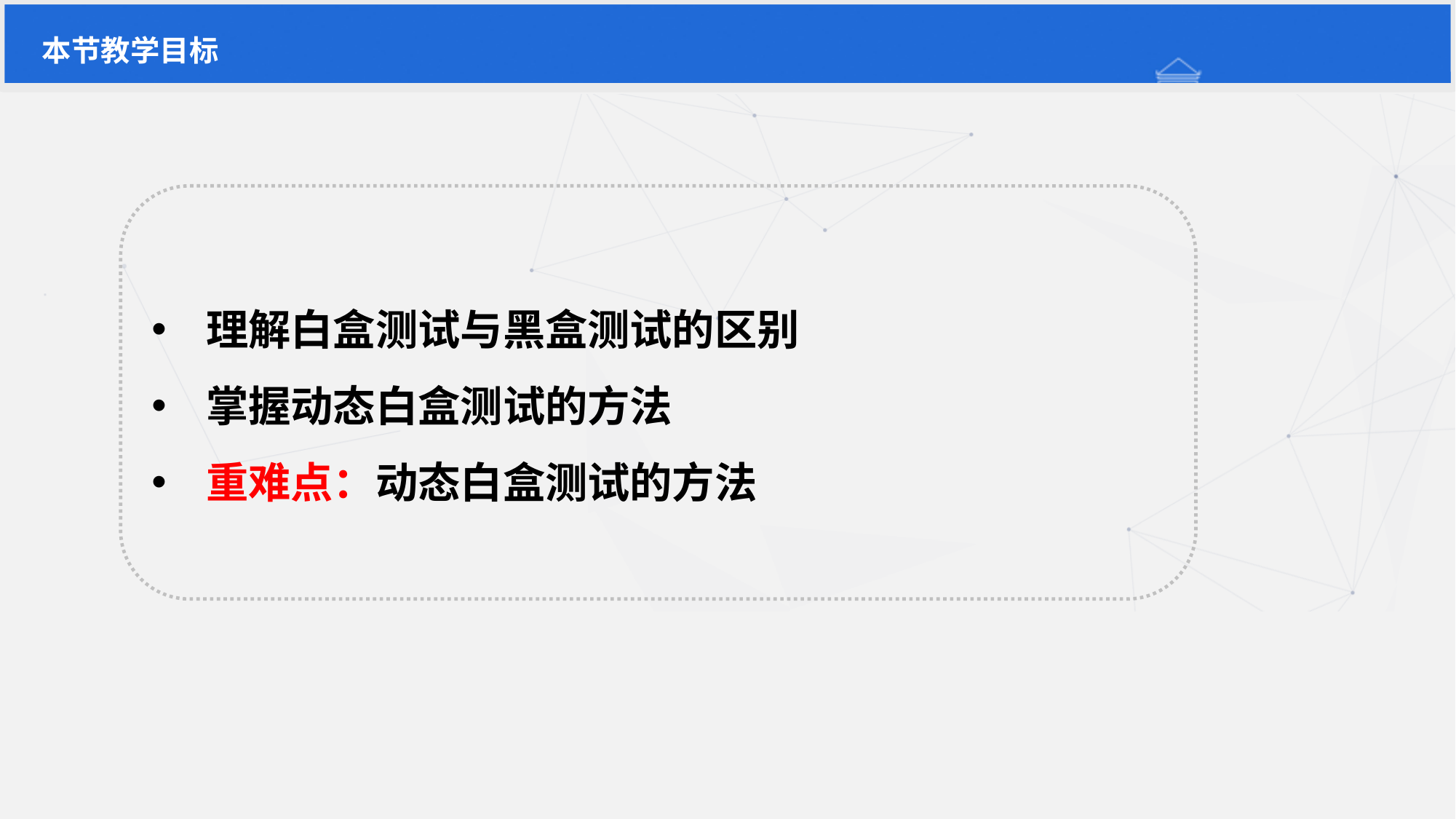

本节教学目标
理解白盒测试与黑盒测试的区别
掌握动态白盒测试的方法
重难点：动态白盒测试的方法